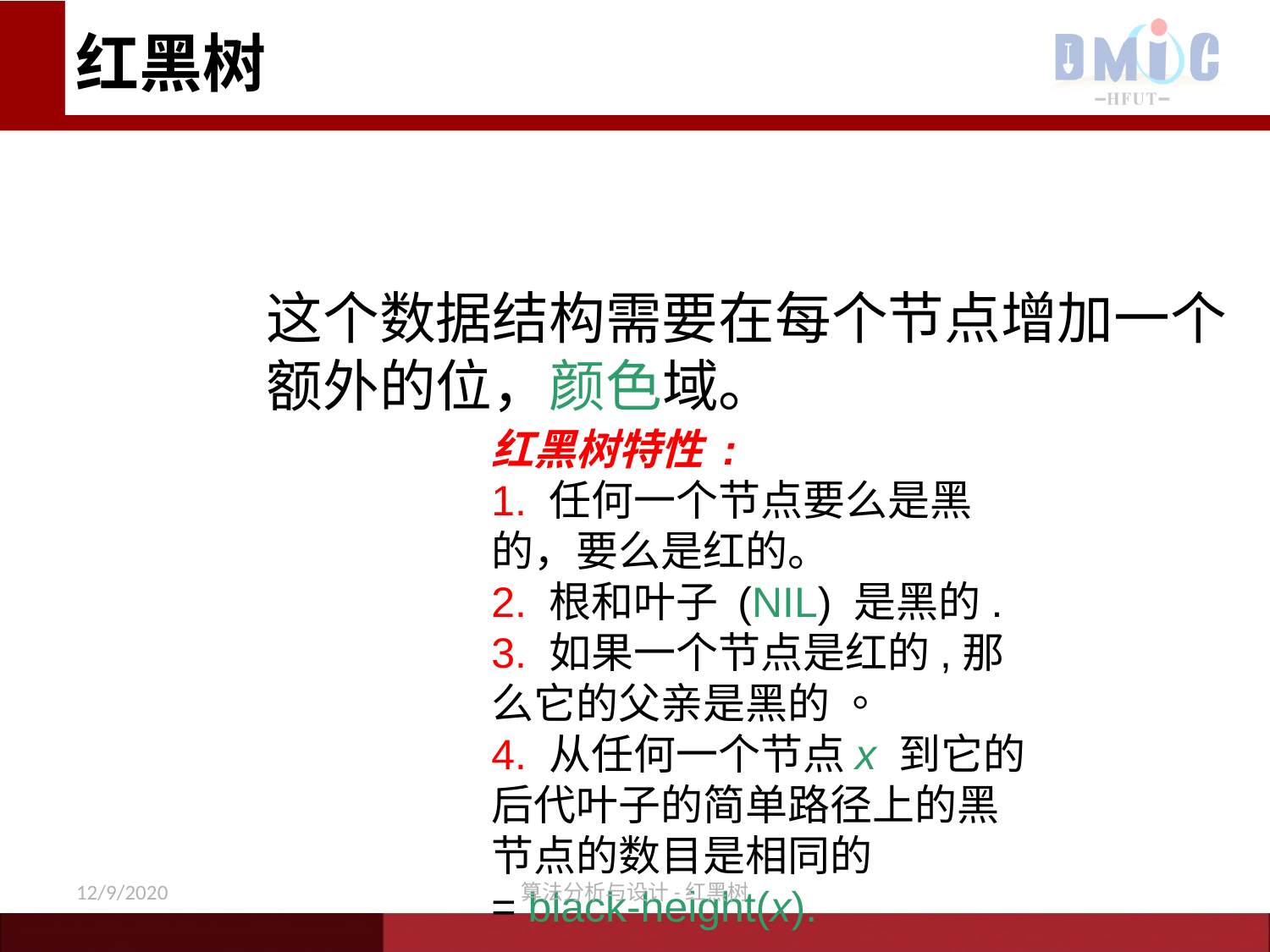

红黑树
这个数据结构需要在每个节点增加一个额外的位，颜色域。

红黑树特性 :
1. 任何一个节点要么是黑的，要么是红的。
2. 根和叶子 (NIL) 是黑的.
3. 如果一个节点是红的,那么它的父亲是黑的 。
4. 从任何一个节点x 到它的后代叶子的简单路径上的黑节点的数目是相同的
= black-height(x).

12/9/2020
算法分析与设计-红黑树